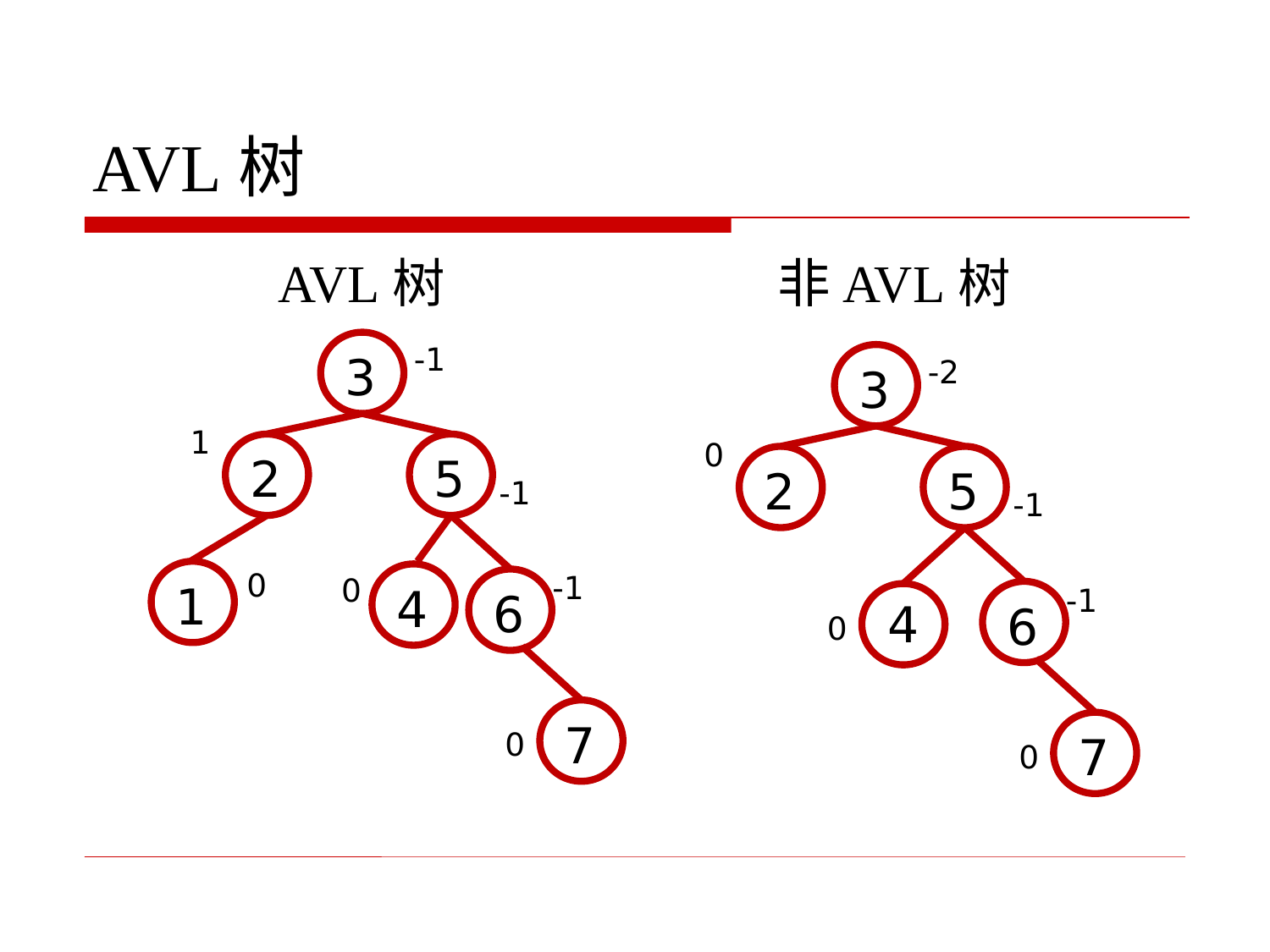

# AVL树
              AVL树                            非AVL树

3

2

5

1

4

6

7
-1
1
-1
0
-1
0
0

3

2

5

4
6

7
-2
0
-1
-1
0
0